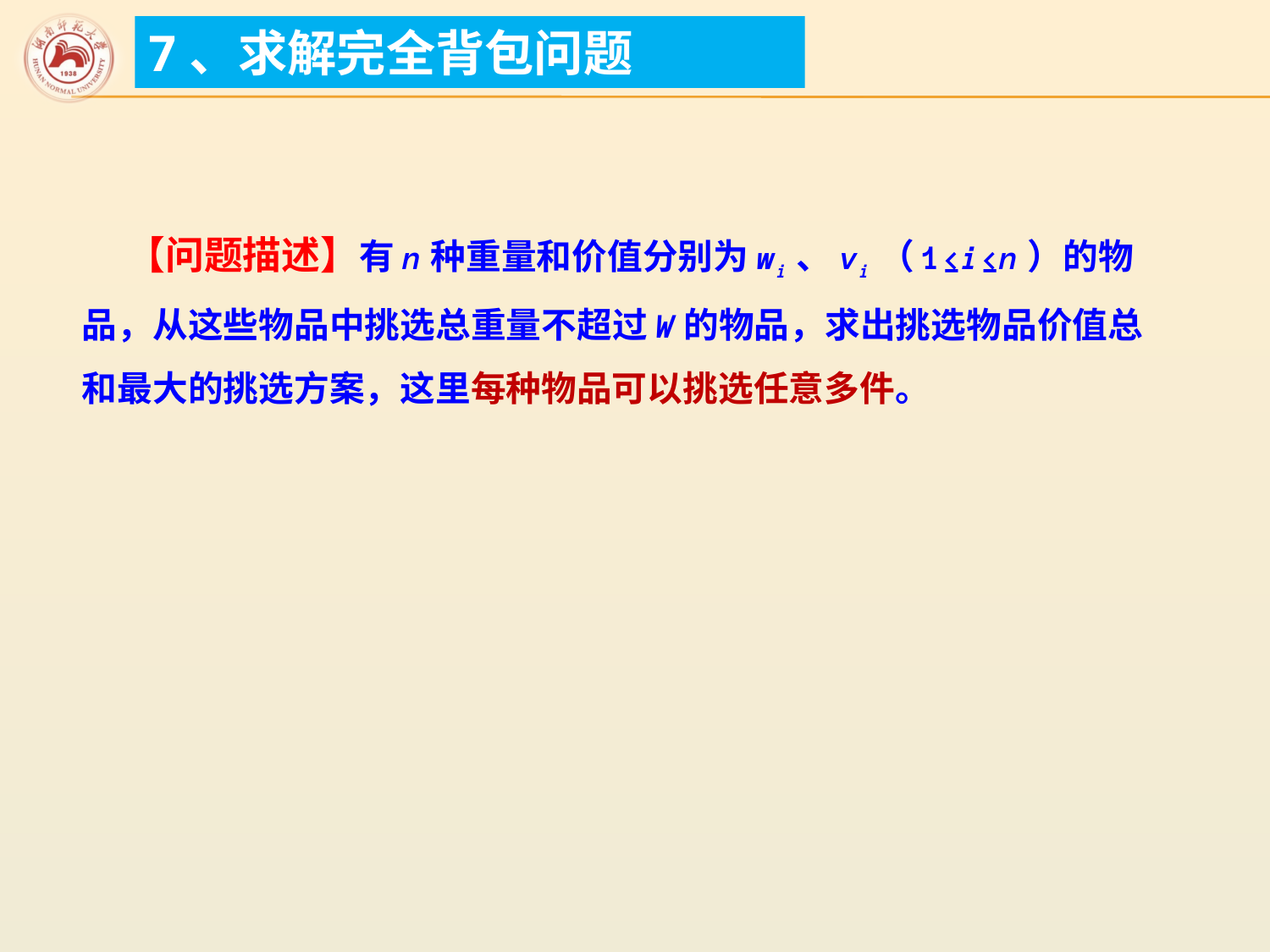

7、求解完全背包问题
    【问题描述】有n种重量和价值分别为wi、vi（1≤i≤n）的物品，从这些物品中挑选总重量不超过W的物品，求出挑选物品价值总和最大的挑选方案，这里每种物品可以挑选任意多件。